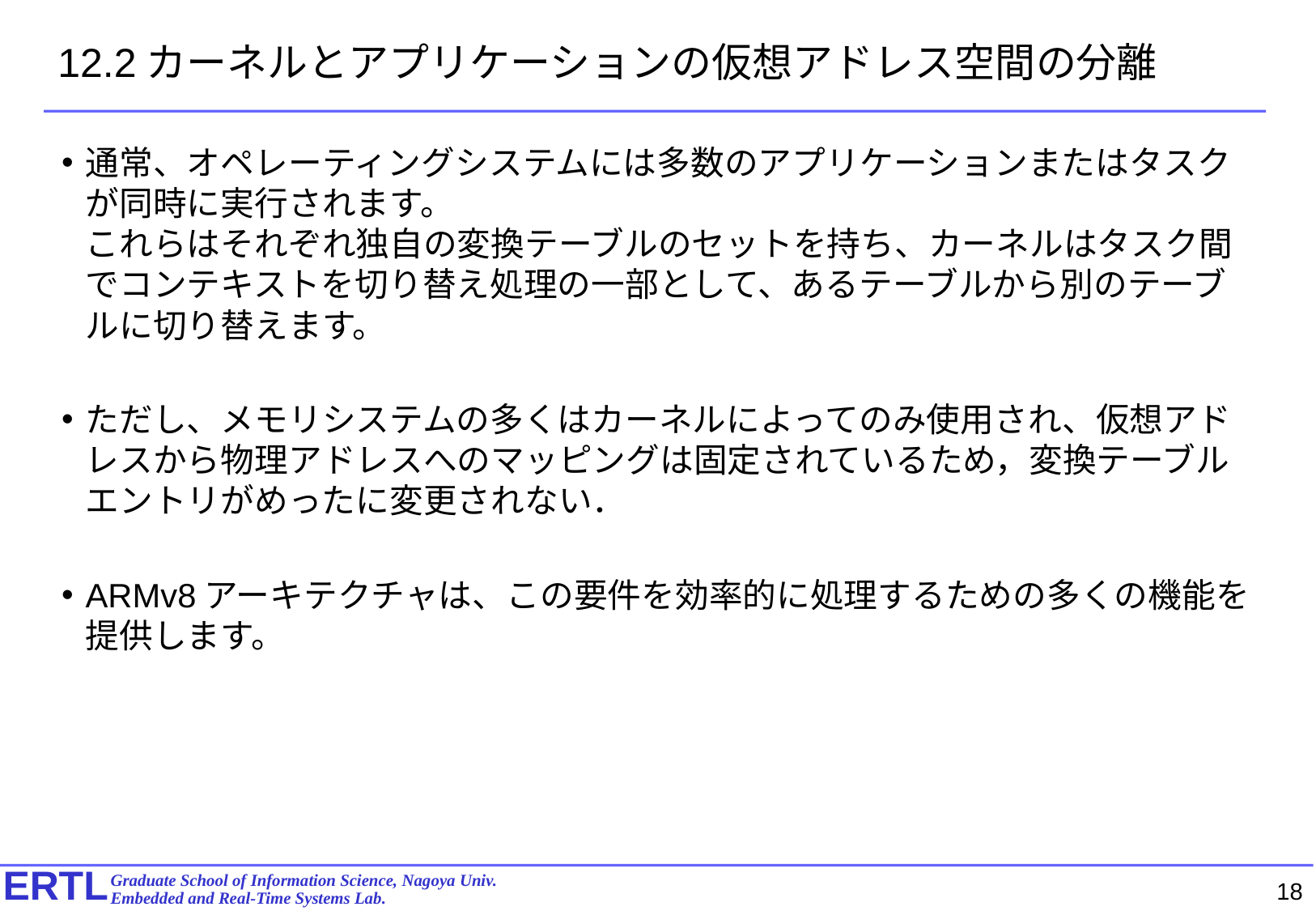

# 12.2カーネルとアプリケーションの仮想アドレス空間の分離
通常、オペレーティングシステムには多数のアプリケーションまたはタスクが同時に実行されます。
これらはそれぞれ独自の変換テーブルのセットを持ち、カーネルはタスク間でコンテキストを切り替え処理の一部として、あるテーブルから別のテーブルに切り替えます。

ただし、メモリシステムの多くはカーネルによってのみ使用され、仮想アドレスから物理アドレスへのマッピングは固定されているため，変換テーブルエントリがめったに変更されない．

ARMv8アーキテクチャは、この要件を効率的に処理するための多くの機能を提供します。
18